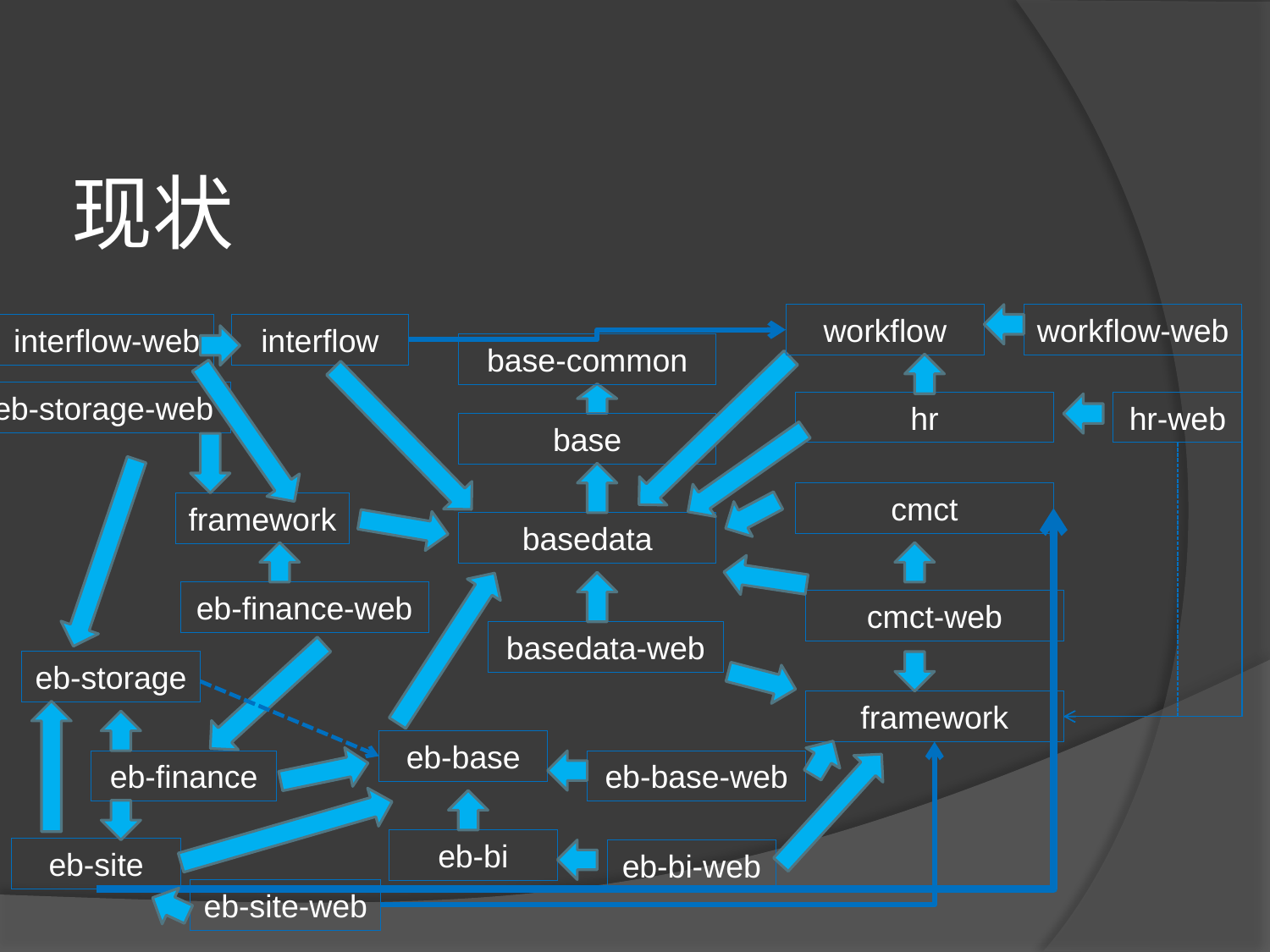

# 现状
workflow
workflow-web

interflow-web
interflow

base-common

eb-storage-web

hr
hr-web

base

cmct

framework
basedata

eb-finance-web
cmct-web

basedata-web

eb-storage
framework

eb-base

eb-finance

eb-base-web

eb-bi
eb-site

eb-bi-web
eb-site-web